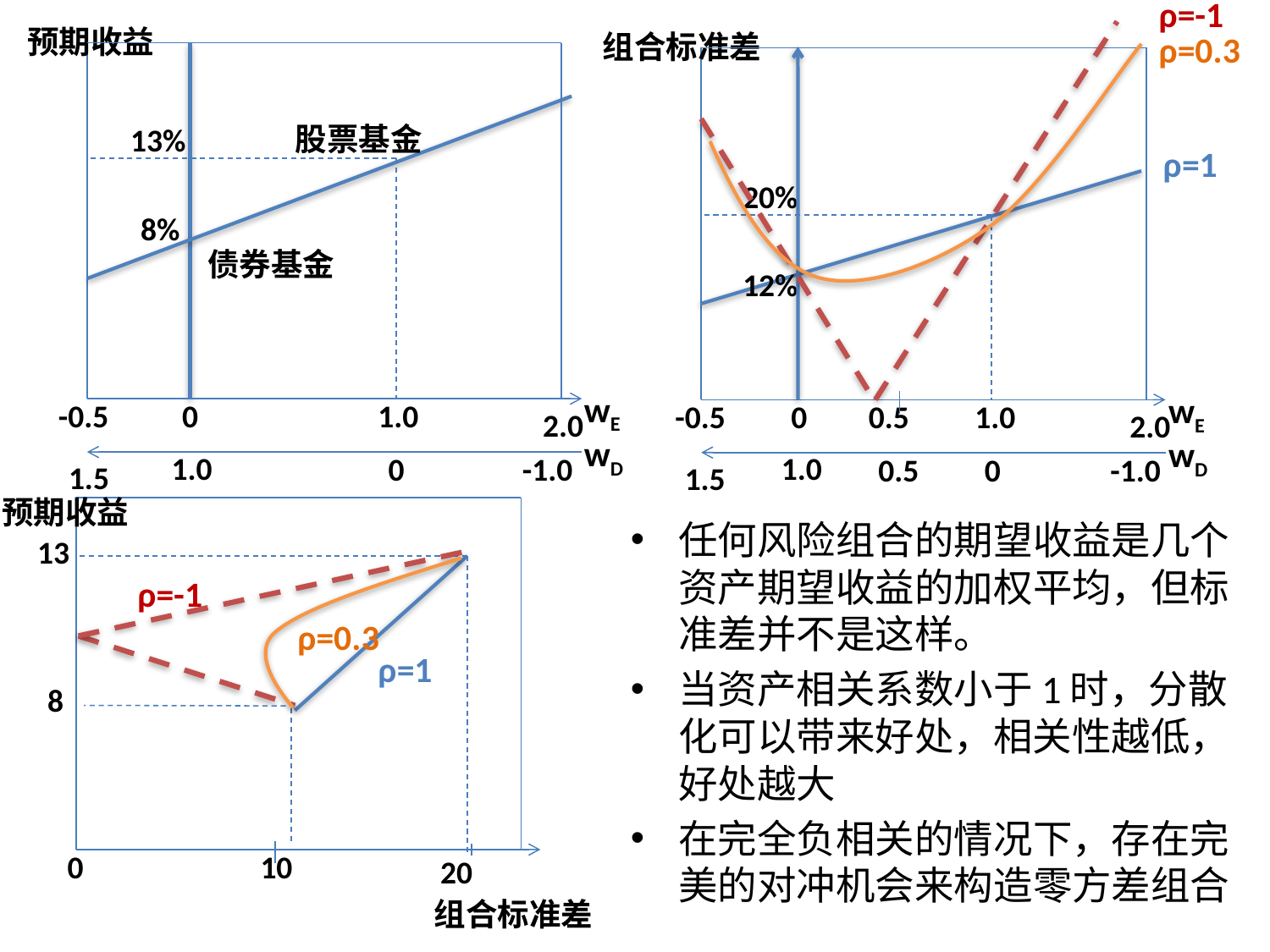

ρ=-1
组合标准差
ρ=1
20%
12%
wE
-0.5
0
1.0
2.0
wD
1.0
0
-1.0
1.5
ρ=0.3

0.5
0.5
预期收益
股票基金
13%
8%
债券基金
wE
-0.5
0
1.0
2.0
wD
1.0
0
-1.0
1.5
预期收益
ρ=1
0
20
ρ=-1
ρ=0.3
10
13

8
组合标准差
任何风险组合的期望收益是几个资产期望收益的加权平均，但标准差并不是这样。
当资产相关系数小于1时，分散化可以带来好处，相关性越低，好处越大
在完全负相关的情况下，存在完美的对冲机会来构造零方差组合